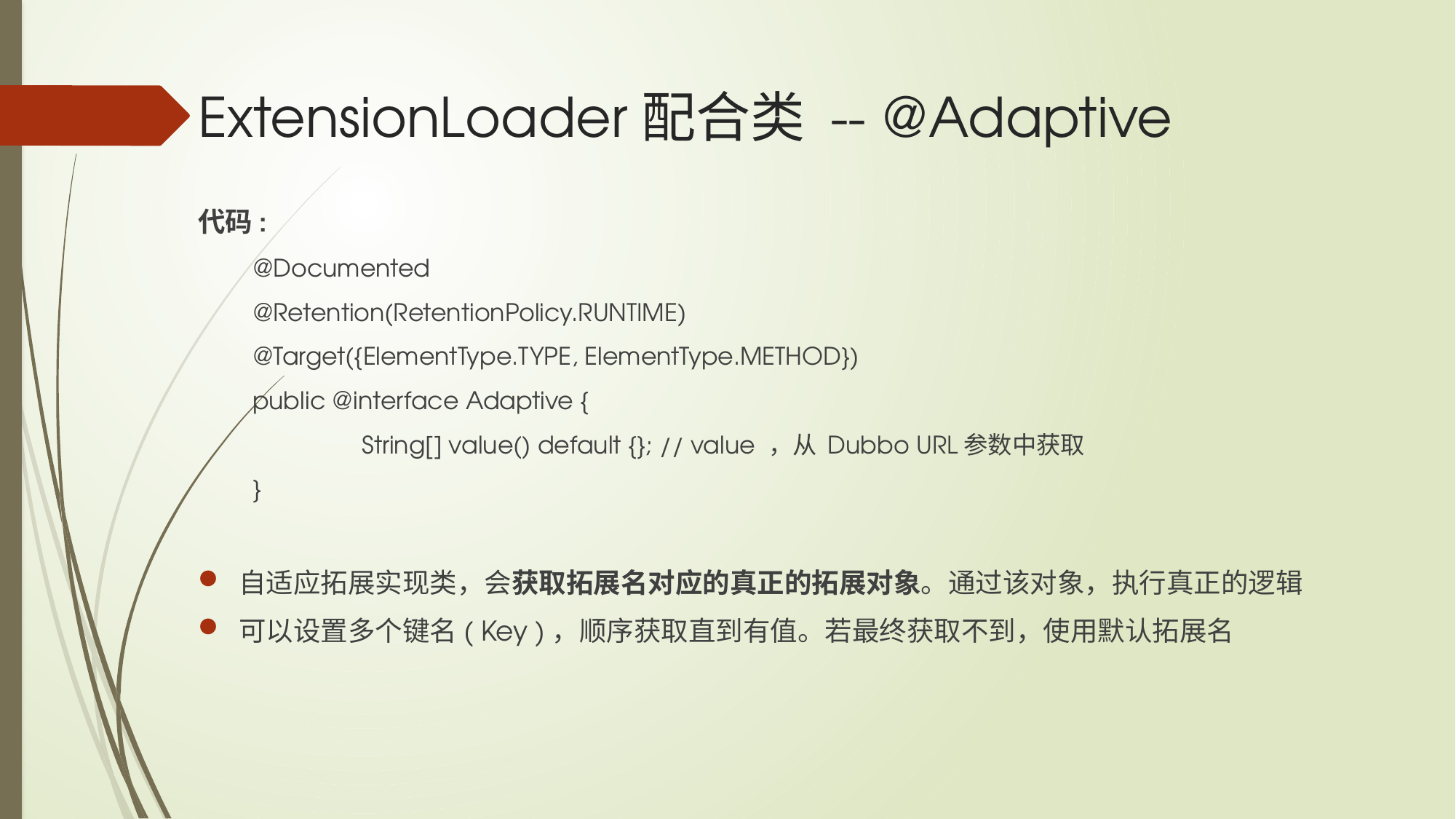

# ExtensionLoader配合类 -- @Adaptive
代码:
@Documented
@Retention(RetentionPolicy.RUNTIME)
@Target({ElementType.TYPE, ElementType.METHOD})
public @interface Adaptive {
	String[] value() default {}; // value ，从 Dubbo URL参数中获取
}

自适应拓展实现类，会获取拓展名对应的真正的拓展对象。通过该对象，执行真正的逻辑
可以设置多个键名( Key )，顺序获取直到有值。若最终获取不到，使用默认拓展名